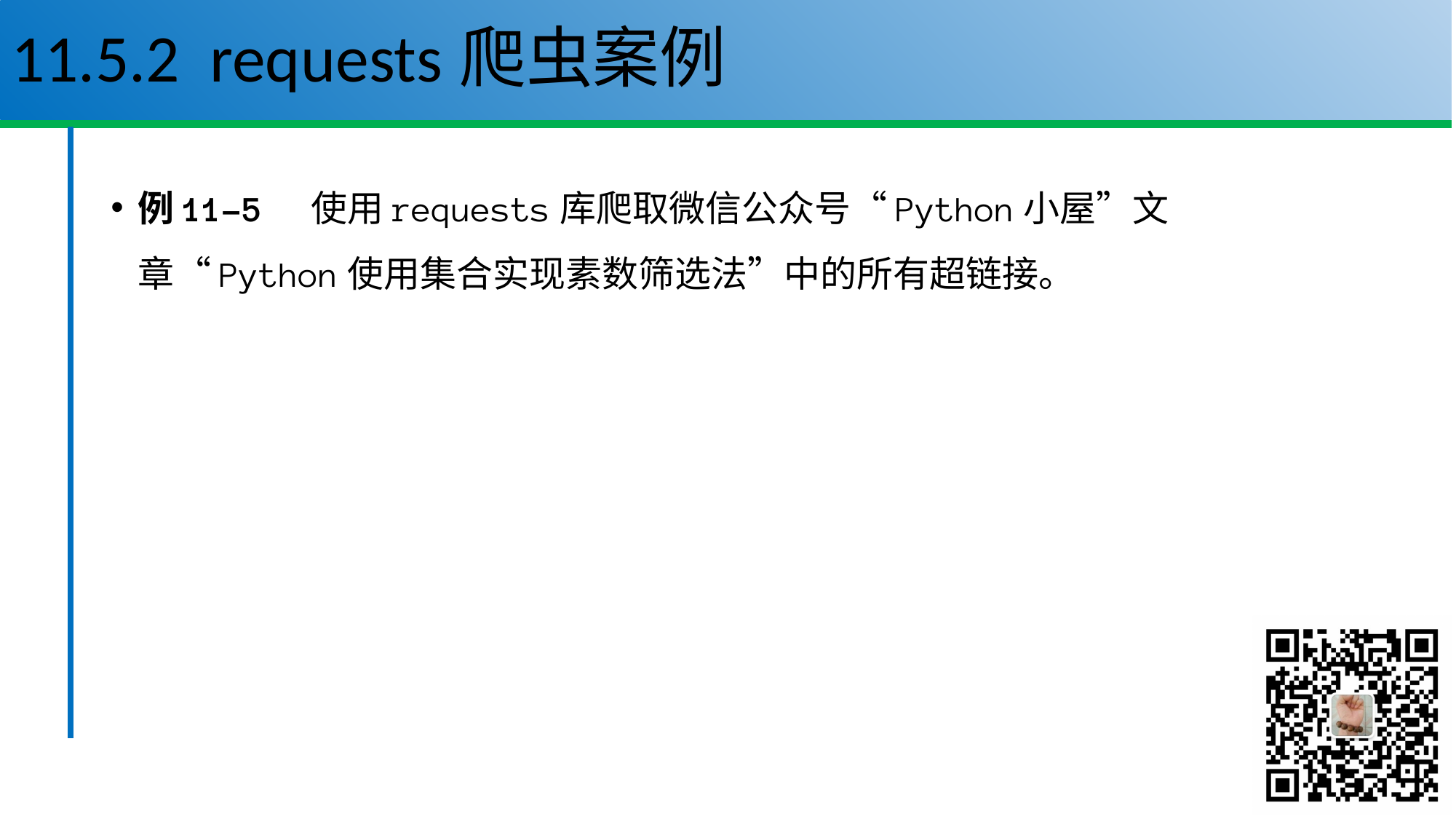

# 11.5.2  requests爬虫案例
例11-5  使用requests库爬取微信公众号“Python小屋”文章“Python使用集合实现素数筛选法”中的所有超链接。

63